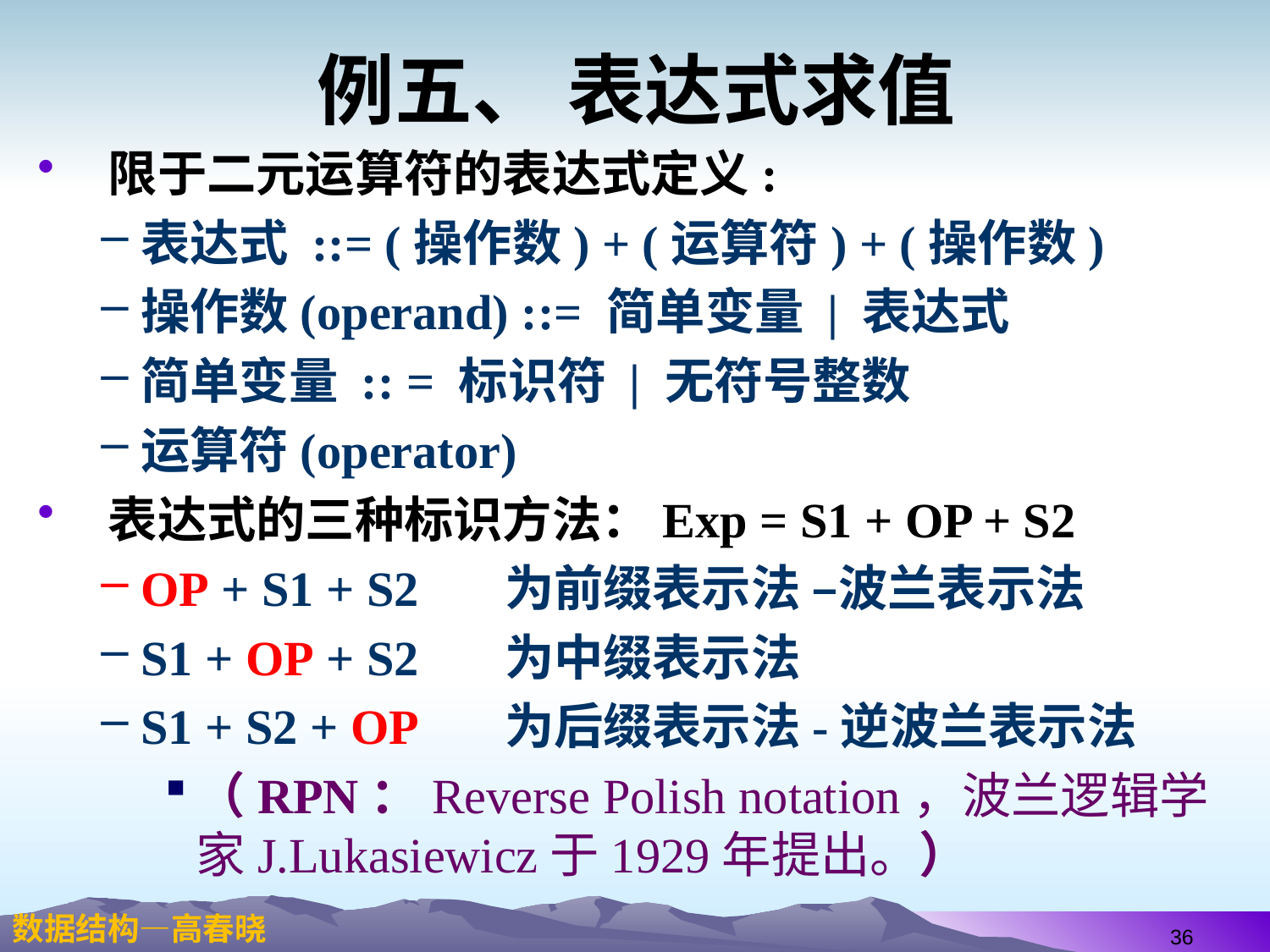

# 例五、 表达式求值
 限于二元运算符的表达式定义:
表达式 ::= (操作数) + (运算符) + (操作数)
操作数(operand) ::= 简单变量 | 表达式
简单变量 :: = 标识符 | 无符号整数
运算符(operator)
 表达式的三种标识方法：Exp = S1 + OP + S2
OP + S1 + S2      为前缀表示法 –波兰表示法
S1 + OP + S2      为中缀表示法
S1 + S2 + OP      为后缀表示法-逆波兰表示法
（RPN：Reverse Polish notation，波兰逻辑学家J.Lukasiewicz于1929年提出。）
36